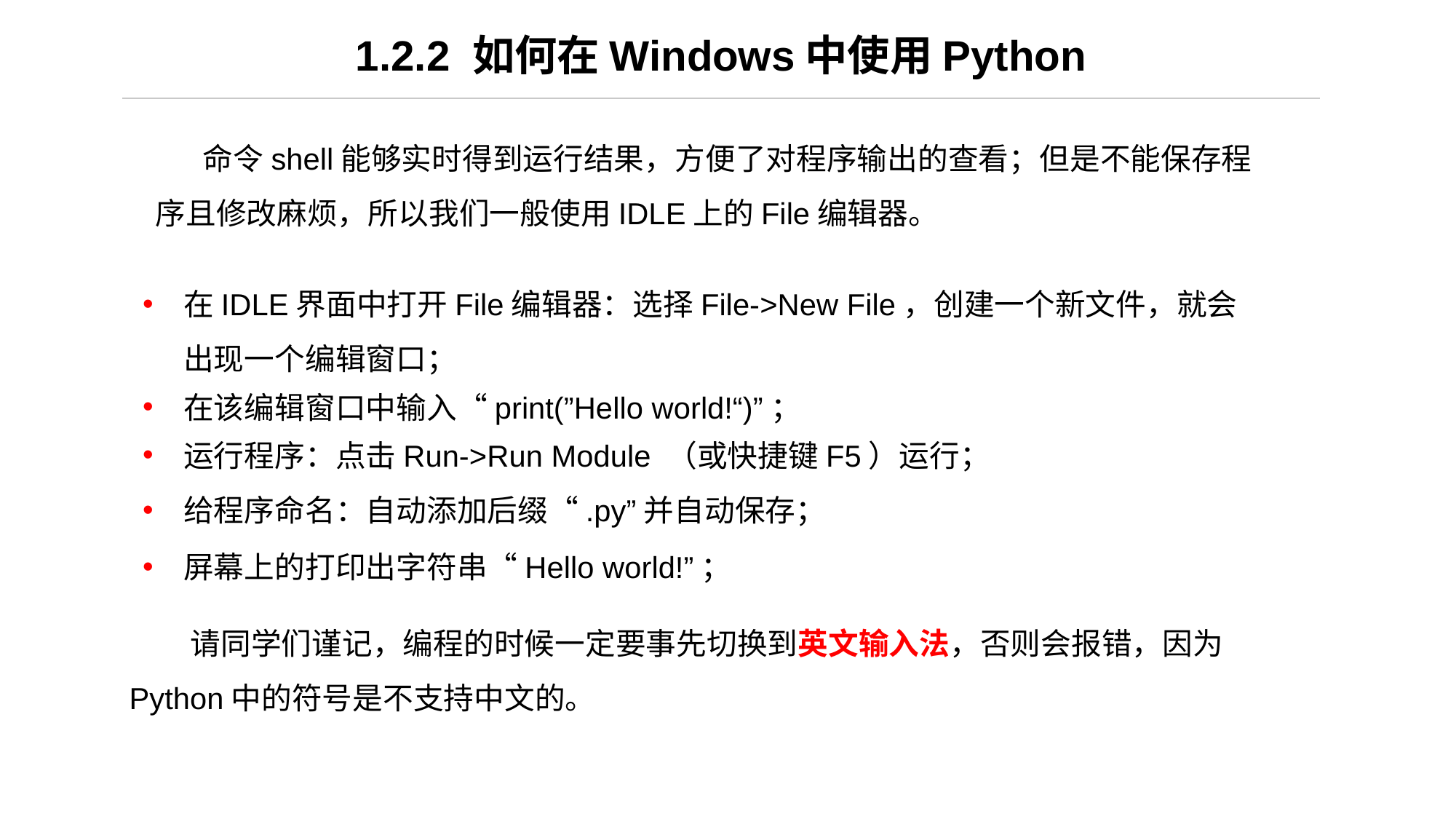

1.2.2 如何在Windows中使用Python
      命令shell能够实时得到运行结果，方便了对程序输出的查看；但是不能保存程序且修改麻烦，所以我们一般使用IDLE上的File编辑器。
在IDLE界面中打开File编辑器：选择File->New File，创建一个新文件，就会出现一个编辑窗口；
在该编辑窗口中输入“print(”Hello world!“)”；
运行程序：点击Run->Run Module （或快捷键F5）运行；
给程序命名：自动添加后缀“.py”并自动保存；
屏幕上的打印出字符串“Hello world!”；
        请同学们谨记，编程的时候一定要事先切换到英文输入法，否则会报错，因为Python中的符号是不支持中文的。